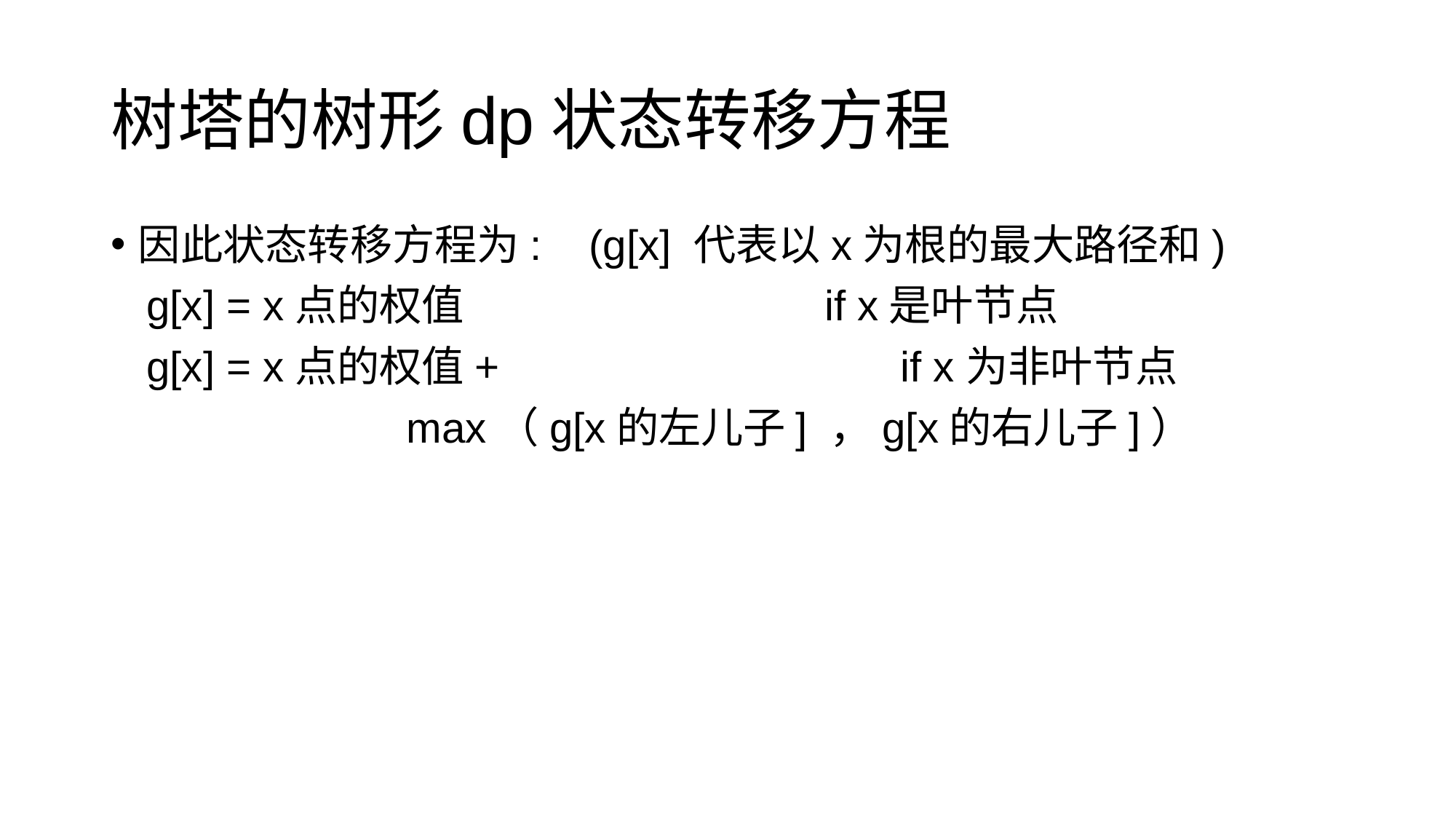

# 树塔的树形dp状态转移方程
因此状态转移方程为:    (g[x] 代表以x为根的最大路径和)
   g[x] = x点的权值                                     if x是叶节点
   g[x] = x点的权值+                                  if x为非叶节点
                         max（g[x的左儿子] ，g[x的右儿子]）